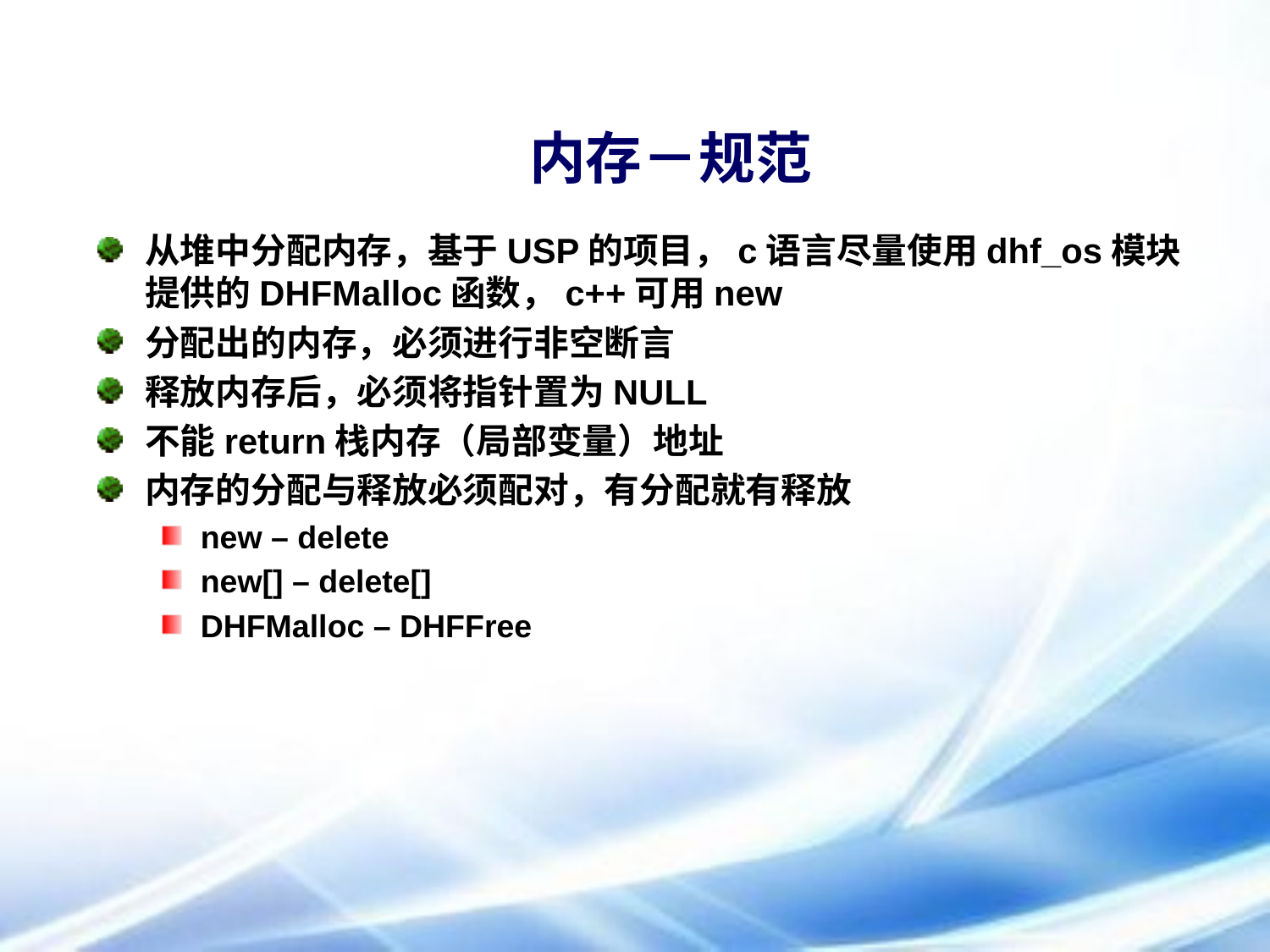

# 内存－规范
从堆中分配内存，基于USP的项目，c语言尽量使用dhf_os模块提供的DHFMalloc函数，c++可用new
分配出的内存，必须进行非空断言
释放内存后，必须将指针置为NULL
不能return栈内存（局部变量）地址
内存的分配与释放必须配对，有分配就有释放
new – delete
new[] – delete[]
DHFMalloc – DHFFree